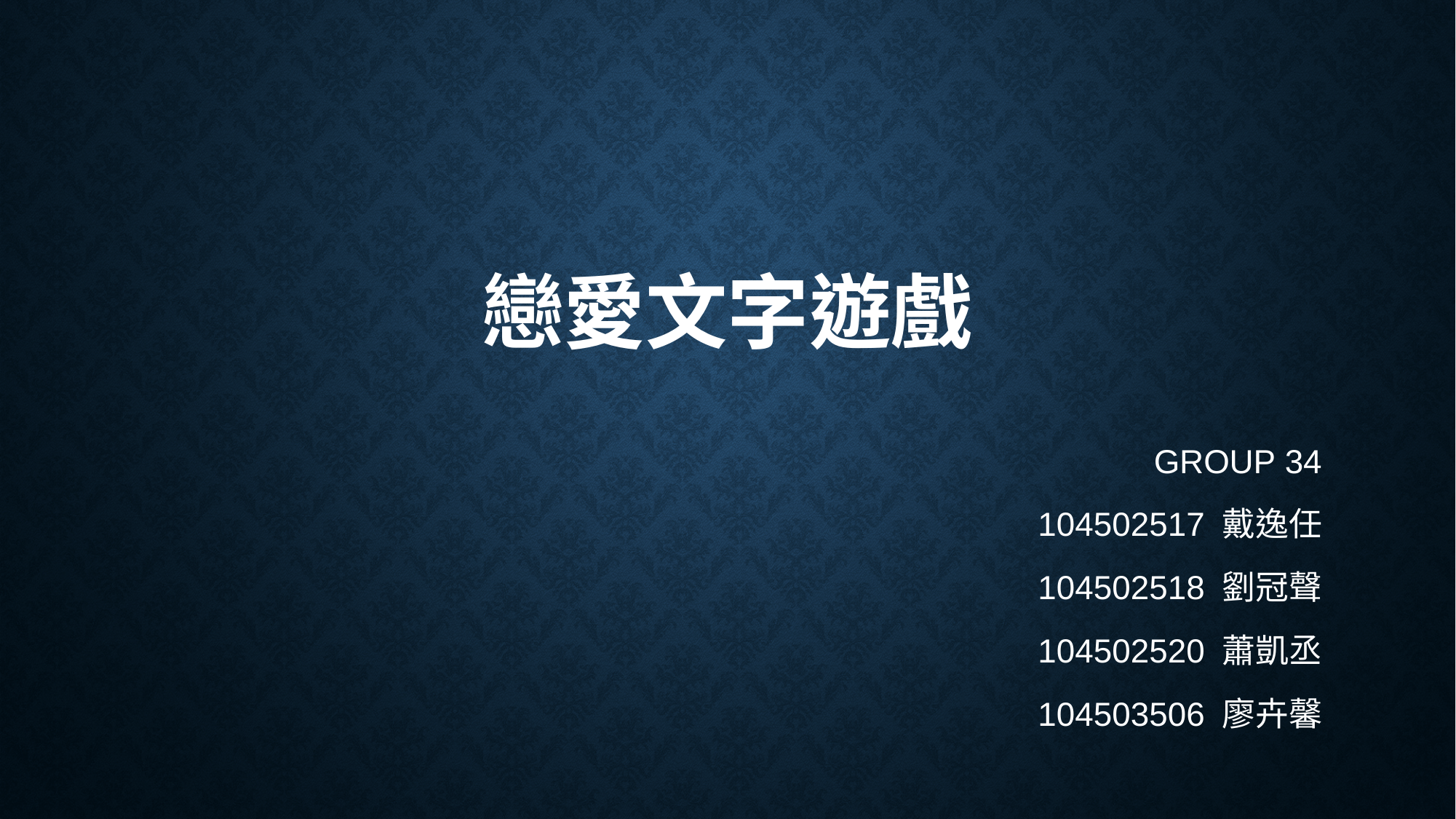

# 戀愛文字遊戲
GROUP 34
104502517 戴逸任
104502518 劉冠聲
104502520 蕭凱丞
104503506 廖卉馨